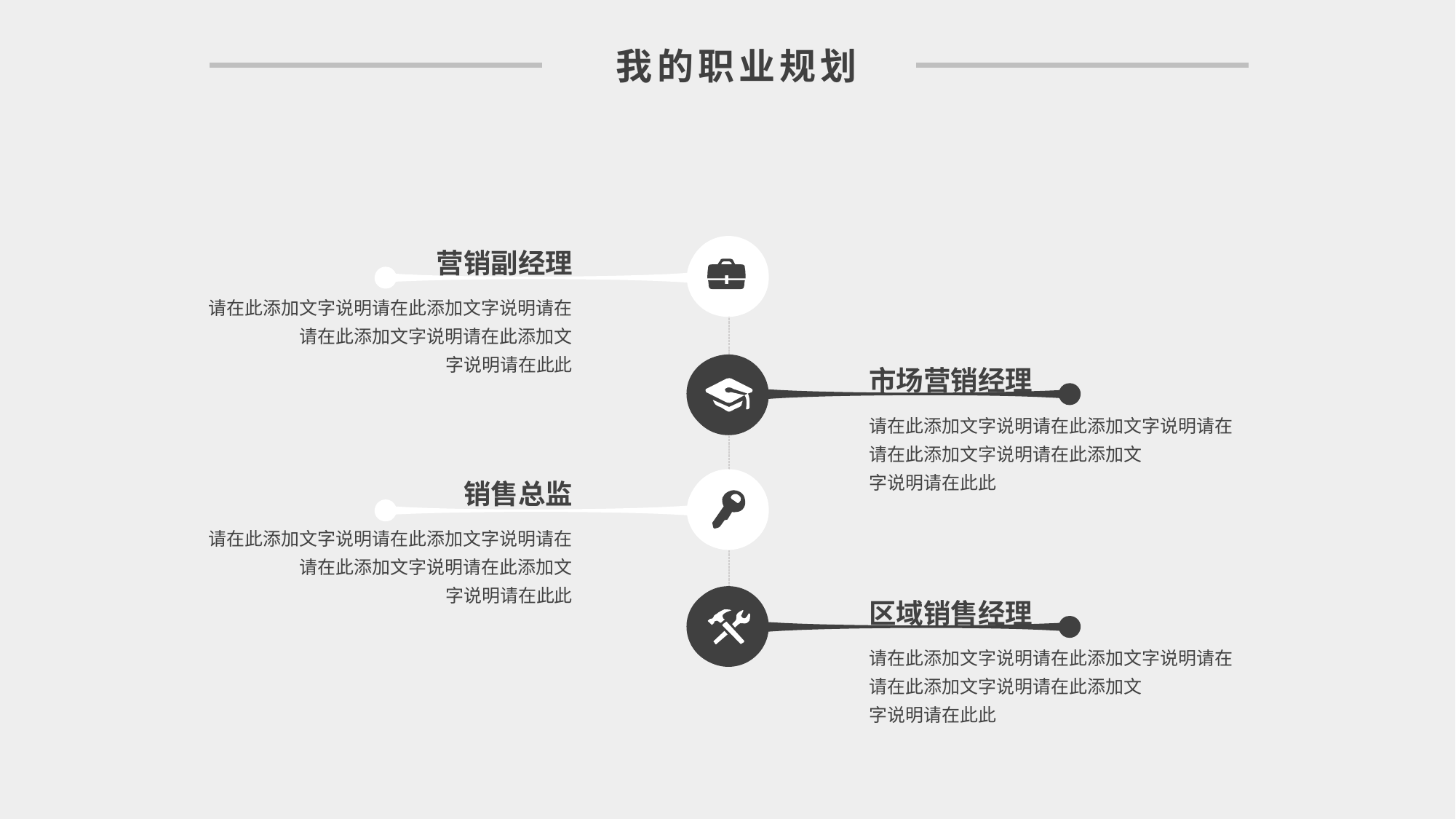

我的职业规划
营销副经理
请在此添加文字说明请在此添加文字说明请在请在此添加文字说明请在此添加文
字说明请在此此

市场营销经理
请在此添加文字说明请在此添加文字说明请在请在此添加文字说明请在此添加文
字说明请在此此
销售总监
请在此添加文字说明请在此添加文字说明请在请在此添加文字说明请在此添加文
字说明请在此此
区域销售经理
请在此添加文字说明请在此添加文字说明请在请在此添加文字说明请在此添加文
字说明请在此此